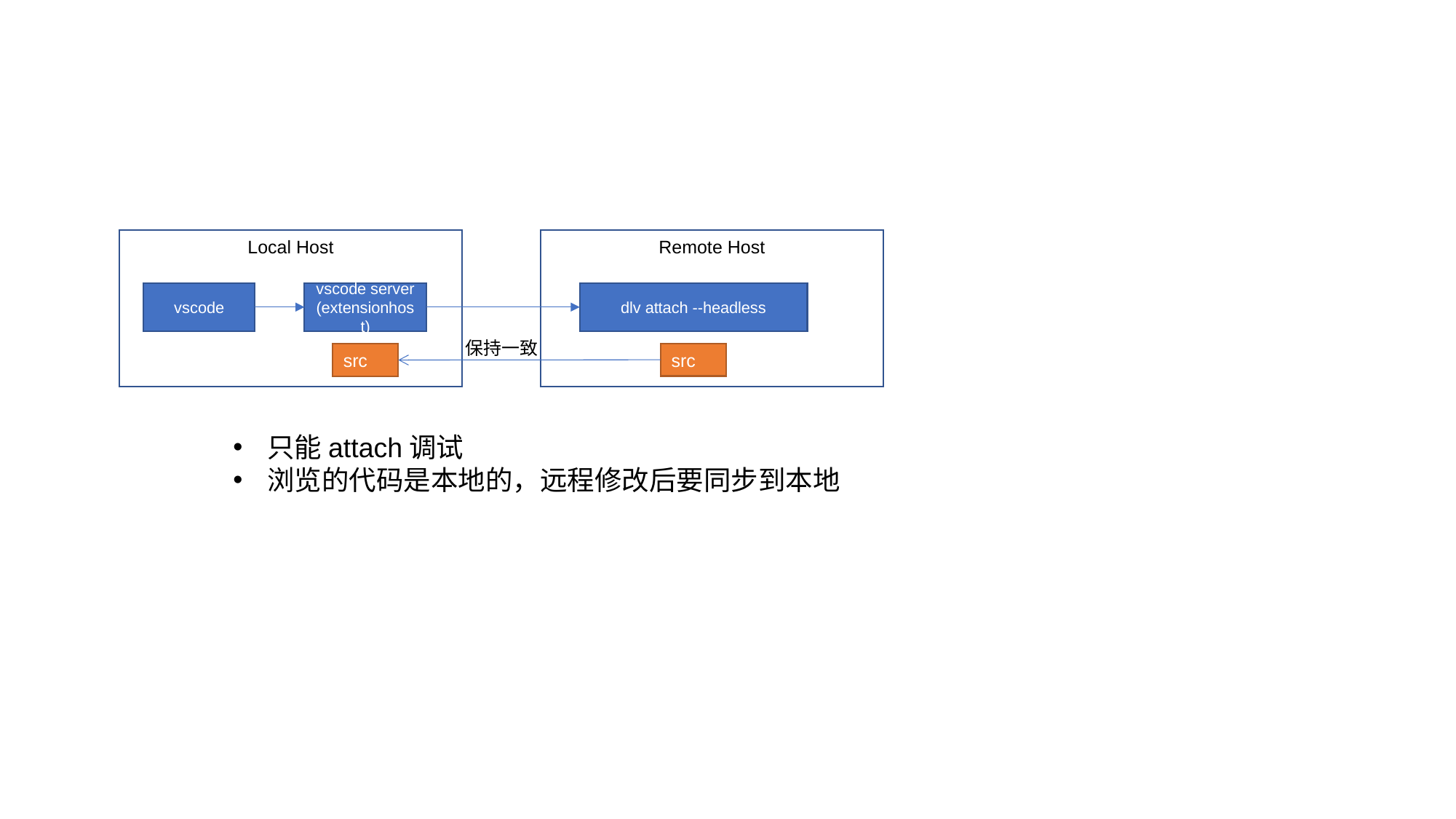

Local Host
Remote Host
vscode
dlv attach --headless
vscode server
(extensionhost)
保持一致
src
src
只能attach调试
浏览的代码是本地的，远程修改后要同步到本地